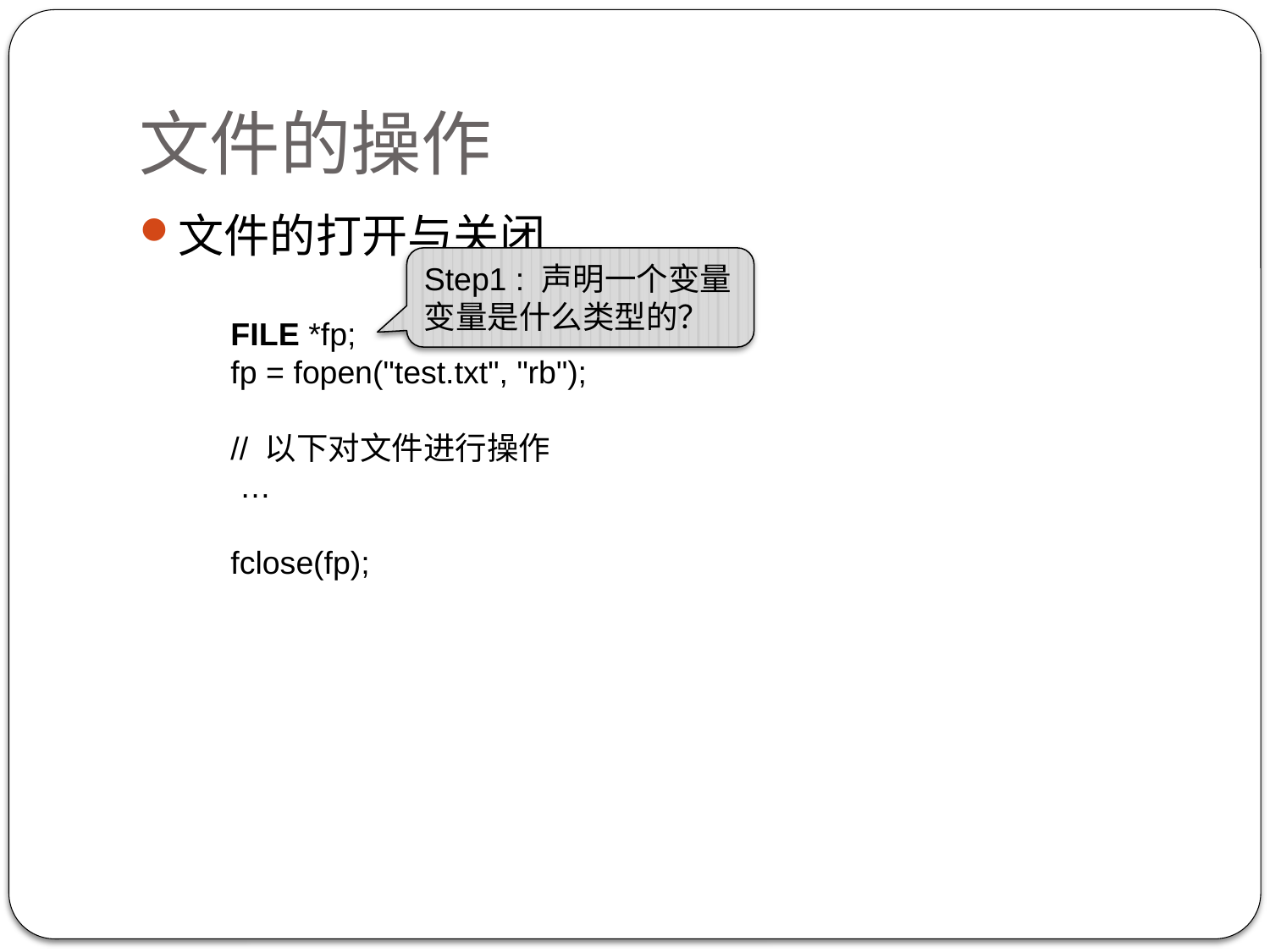

# 文件的操作
文件的打开与关闭

Step1 : 声明一个变量
变量是什么类型的？
FILE *fp;
fp = fopen("test.txt", "rb");

// 以下对文件进行操作
 …

fclose(fp);